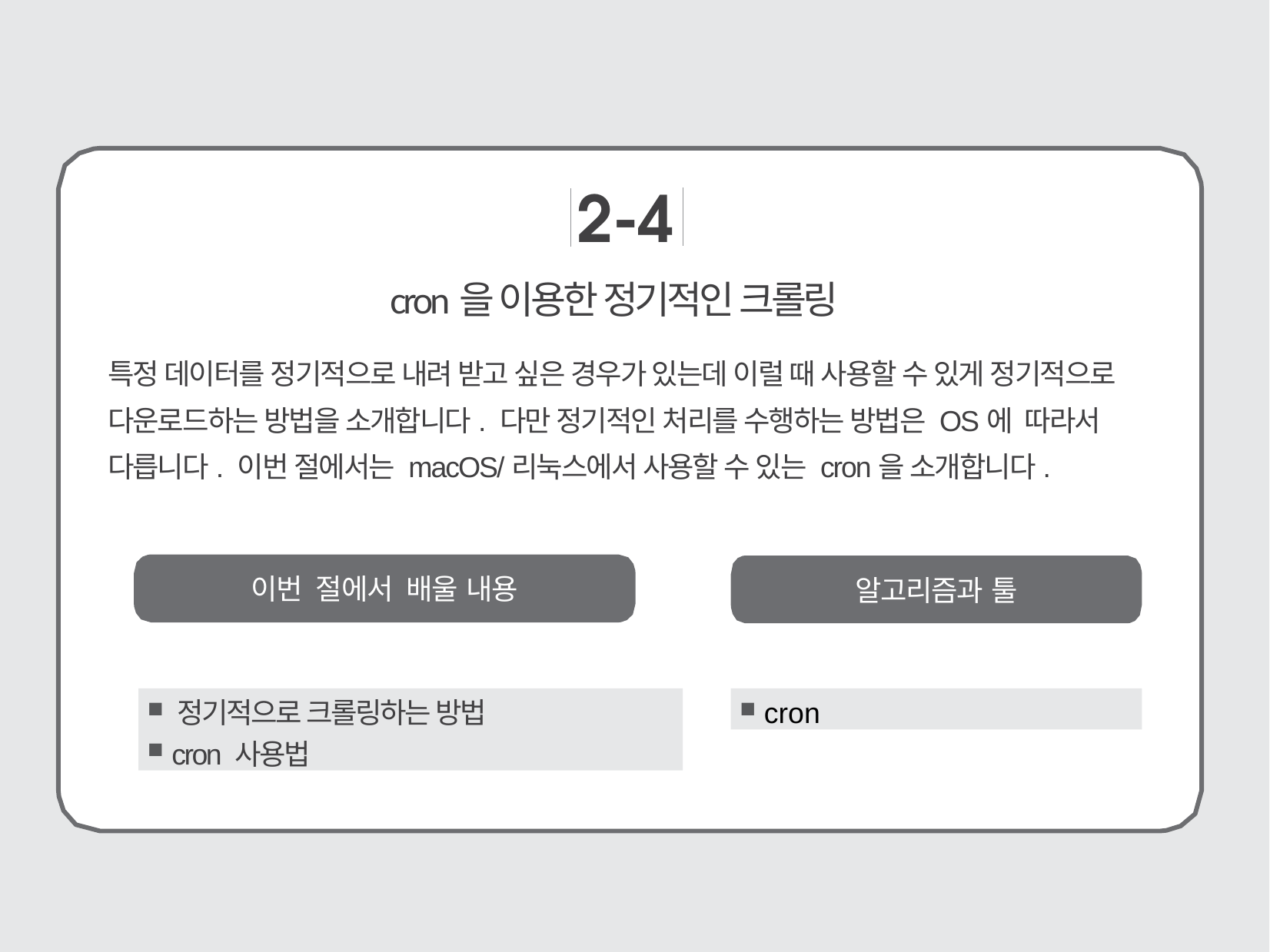

2-4

# cron을 이용한 정기적인 크롤링

특정 데이터를 정기적으로 내려 받고 싶은 경우가 있는데 이럴 때 사용할 수 있게 정기적으로 다운로드하는 방법을 소개합니다. 다만 정기적인 처리를 수행하는 방법은 OS에  따라서 다릅니다. 이번 절에서는 macOS/리눅스에서 사용할 수 있는 cron을 소개합니다.
이번  절에서  배울 내용
알고리즘과 툴
 정기적으로 크롤링하는 방법
 cron 사용법
 cron